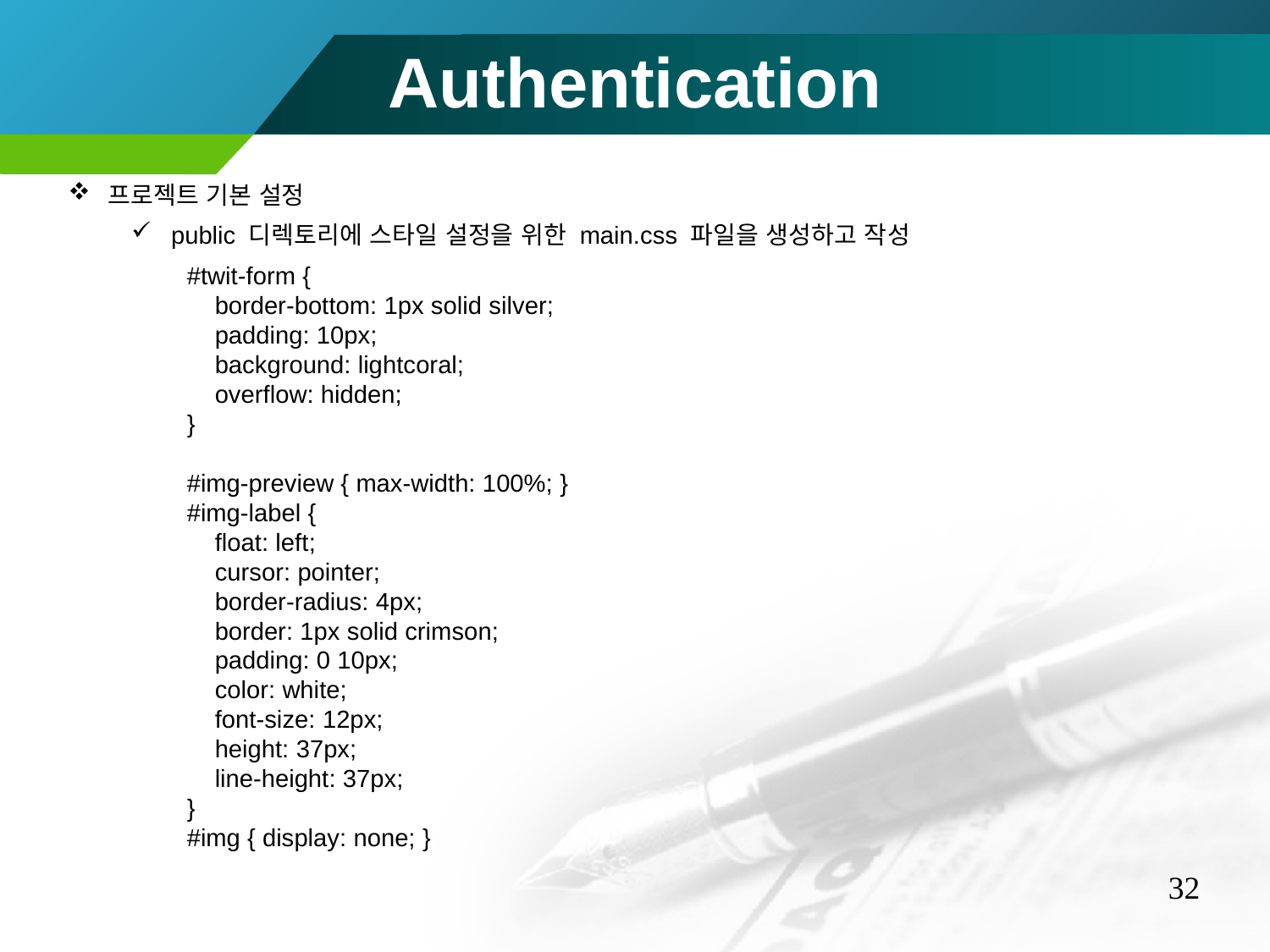

Authentication
프로젝트 기본 설정
public 디렉토리에 스타일 설정을 위한 main.css 파일을 생성하고 작성
#twit-form {
    border-bottom: 1px solid silver;
    padding: 10px;
    background: lightcoral;
    overflow: hidden;
}

#img-preview { max-width: 100%; }
#img-label {
    float: left;
    cursor: pointer;
    border-radius: 4px;
    border: 1px solid crimson;
    padding: 0 10px;
    color: white;
    font-size: 12px;
    height: 37px;
    line-height: 37px;
}
#img { display: none; }
32